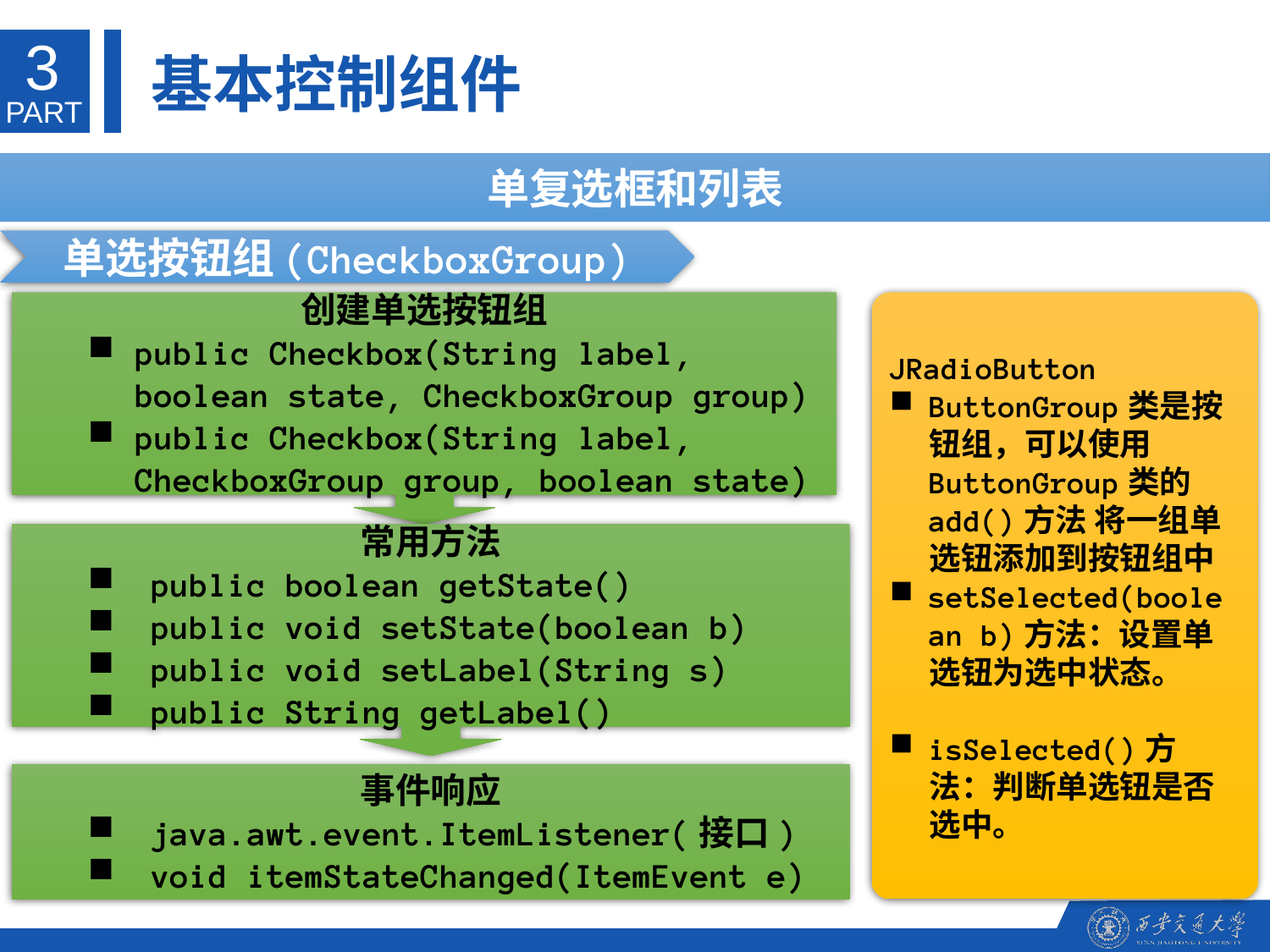

3
基本控制组件
PART
单复选框和列表
单选按钮组(CheckboxGroup)
创建单选按钮组
public Checkbox(String label, boolean state, CheckboxGroup group)
public Checkbox(String label, CheckboxGroup group, boolean state)
JRadioButton
ButtonGroup类是按钮组，可以使用ButtonGroup类的add()方法 将一组单选钮添加到按钮组中
setSelected(boolean b)方法：设置单选钮为选中状态。

isSelected()方法：判断单选钮是否选中。
常用方法
public boolean getState()
public void setState(boolean b)
public void setLabel(String s)
public String getLabel()
事件响应
java.awt.event.ItemListener(接口)
void itemStateChanged(ItemEvent e)